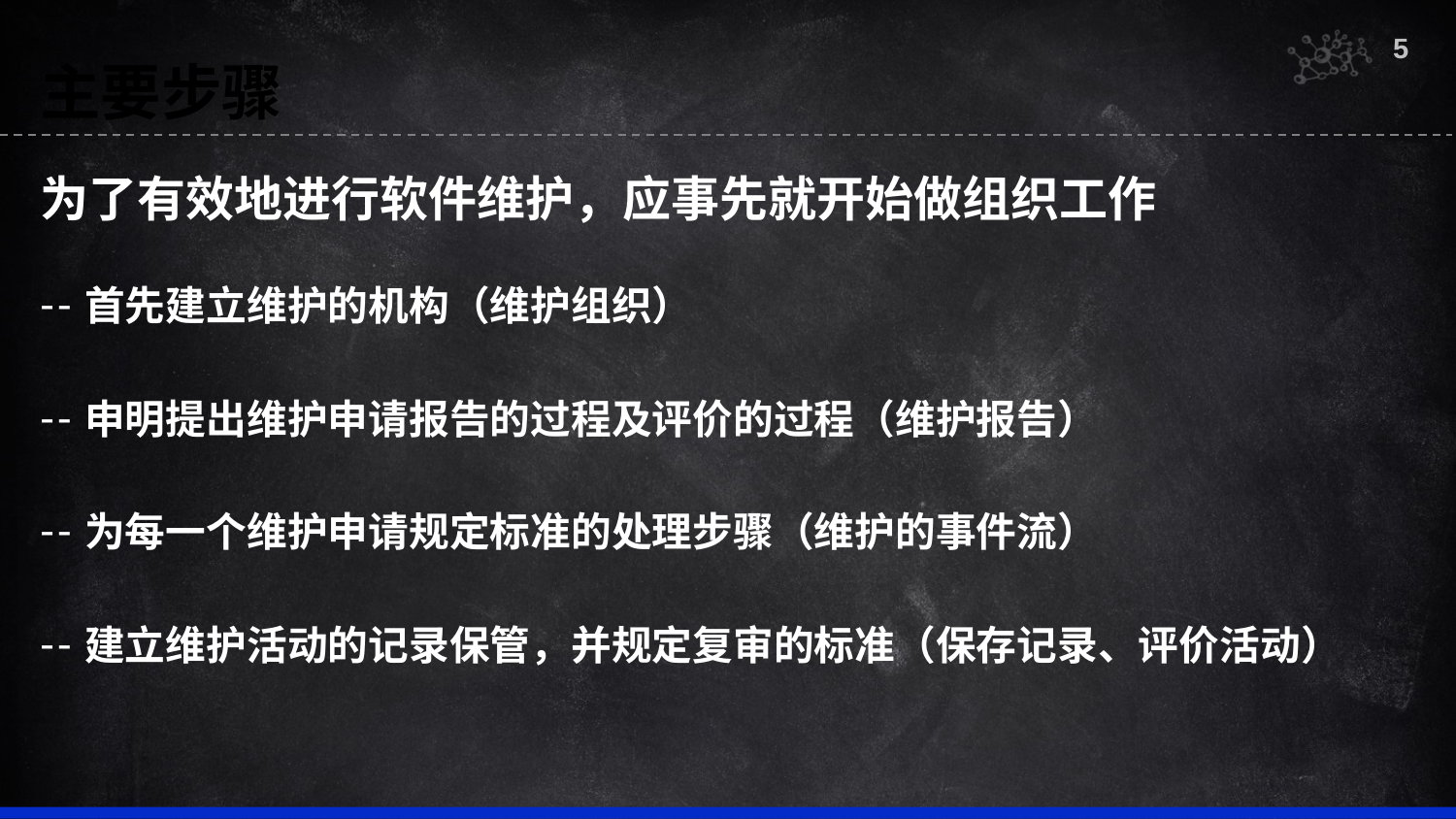

5
主要步骤
为了有效地进行软件维护，应事先就开始做组织工作

--首先建立维护的机构（维护组织）

--申明提出维护申请报告的过程及评价的过程（维护报告）

--为每一个维护申请规定标准的处理步骤（维护的事件流）

--建立维护活动的记录保管，并规定复审的标准（保存记录、评价活动）